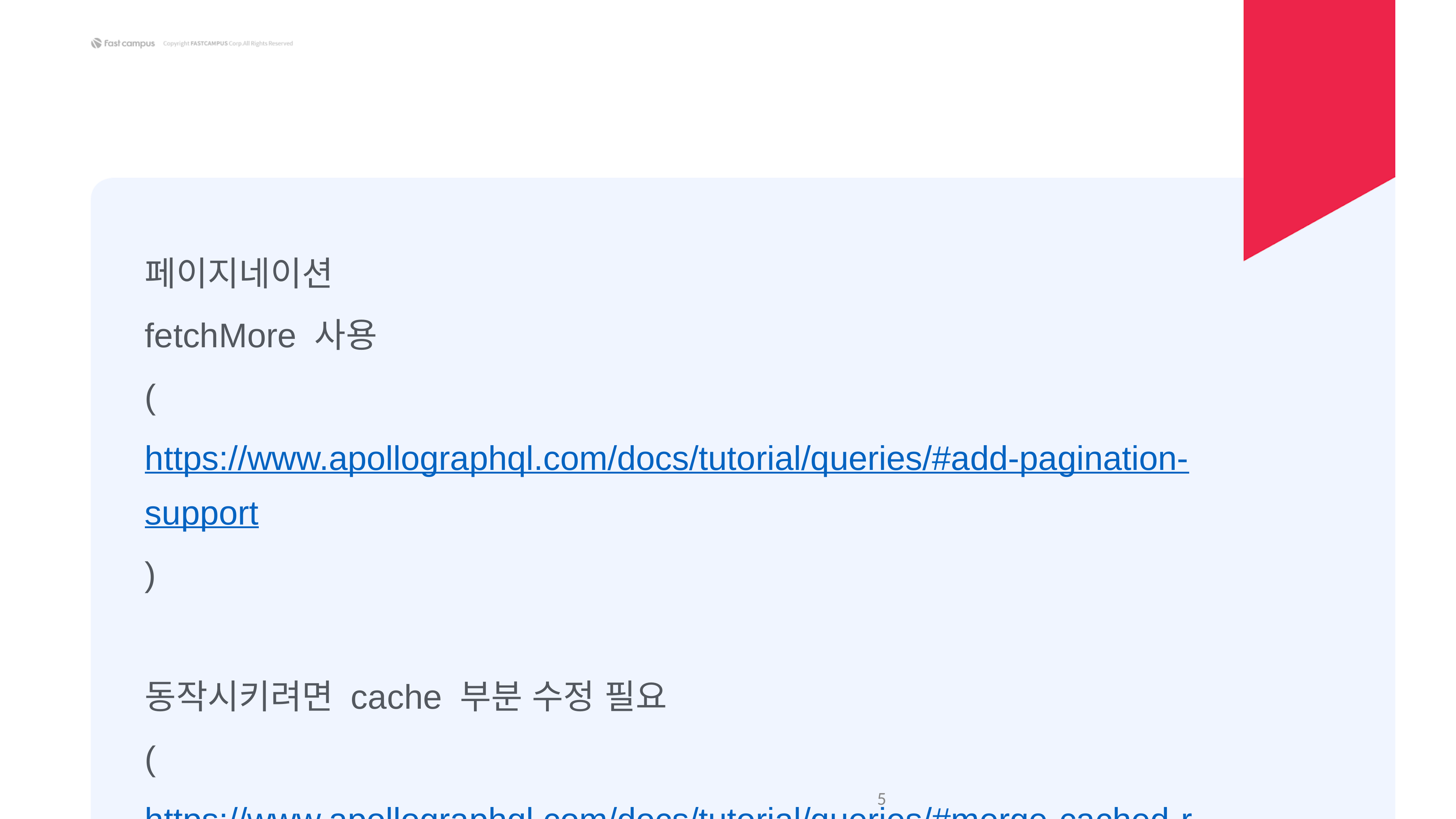

페이지네이션
fetchMore 사용
(https://www.apollographql.com/docs/tutorial/queries/#add-pagination-support)

동작시키려면 cache 부분 수정 필요
(https://www.apollographql.com/docs/tutorial/queries/#merge-cached-results)

5